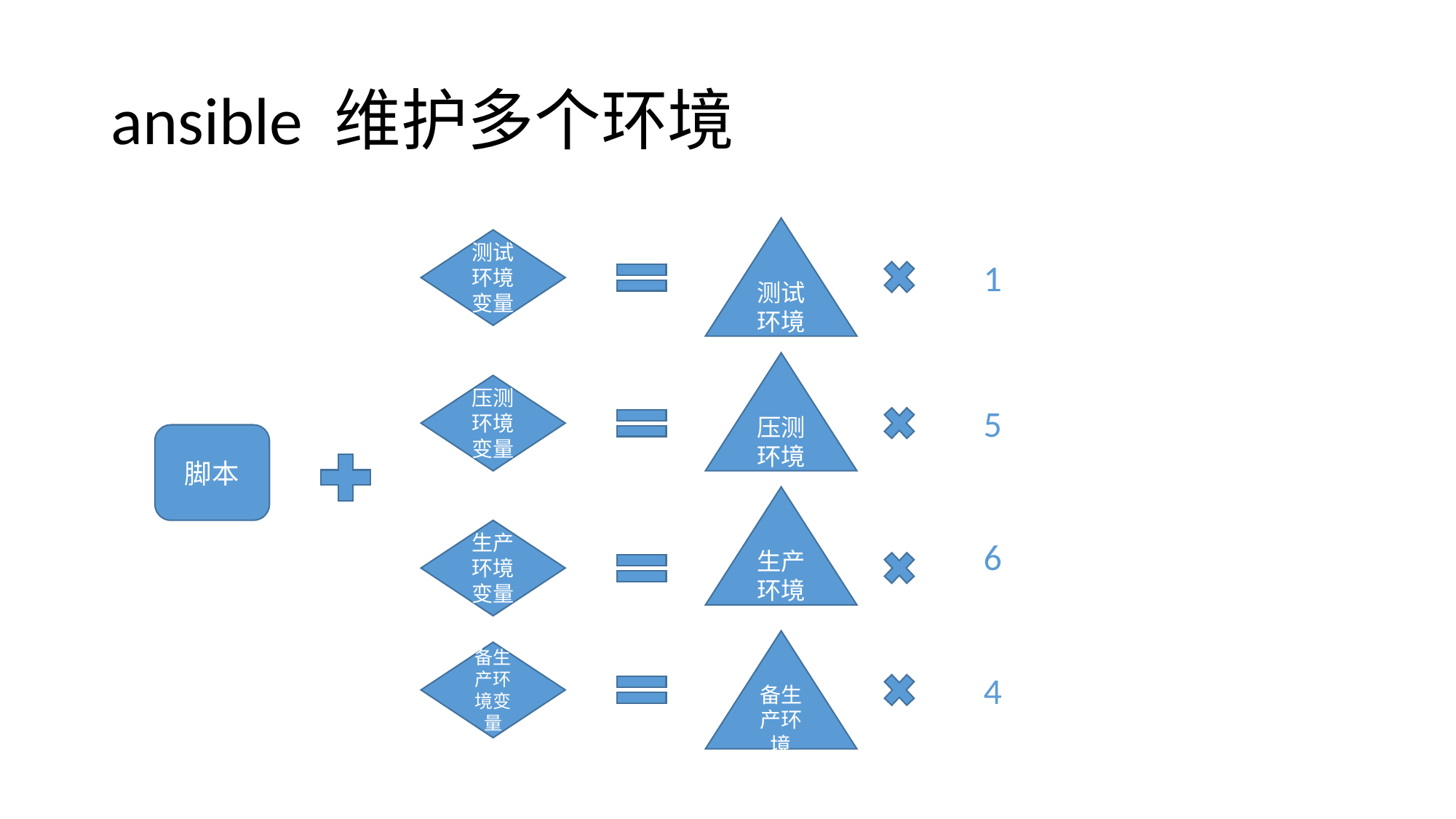

# ansible 维护多个环境

测试环境
测试环境变量
 1

压测环境
压测环境变量
 5

脚本

生产环境
生产环境变量
 6

备生产环境
备生产环境变量
 4